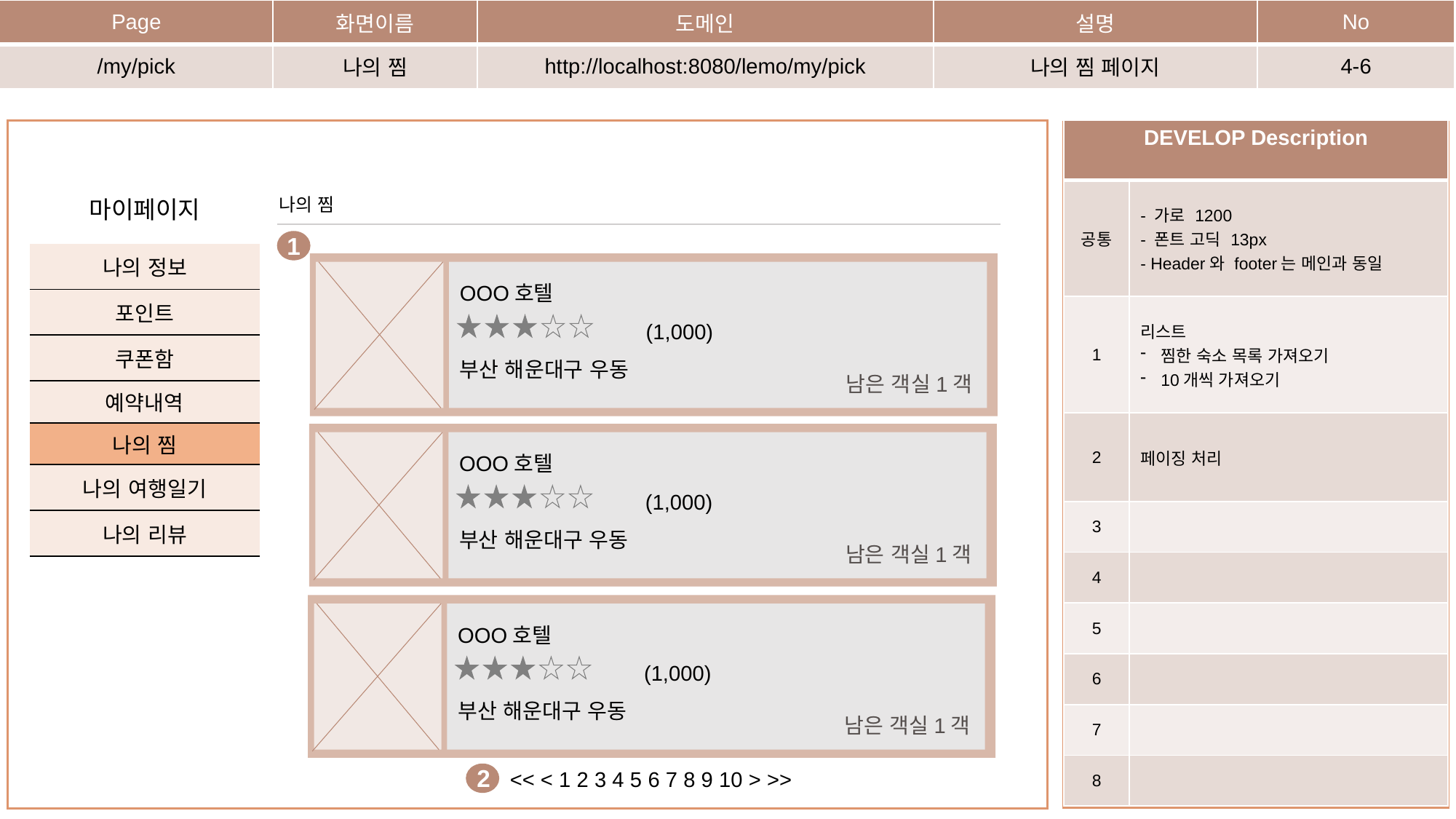

| Page | 화면이름 | 도메인 | 설명 | No |
| --- | --- | --- | --- | --- |
| /my/pick | 나의 찜 | http://localhost:8080/lemo/my/pick | 나의 찜 페이지 | 4-6 |
| DEVELOP Description |  |
| --- | --- |
| 공통 | - 가로 1200 - 폰트 고딕 13px - Header와 footer는 메인과 동일 |
| 1 | 리스트 찜한 숙소 목록 가져오기 10개씩 가져오기 |
| 2 | 페이징 처리 |
| 3 |  |
| 4 |  |
| 5 |  |
| 6 |  |
| 7 |  |
| 8 |  |

나의 찜
마이페이지
1

| 나의 정보 |
| --- |
| 포인트 |
| 쿠폰함 |
| 예약내역 |
| 나의 찜 |
| 나의 여행일기 |
| 나의 리뷰 |

OOO호텔
                               (1,000)
부산 해운대구 우동

남은 객실1객

OOO호텔
                               (1,000)
부산 해운대구 우동

남은 객실1객

OOO호텔
                               (1,000)
부산 해운대구 우동

남은 객실1객

<< < 1 2 3 4 5 6 7 8 9 10 > >>
2